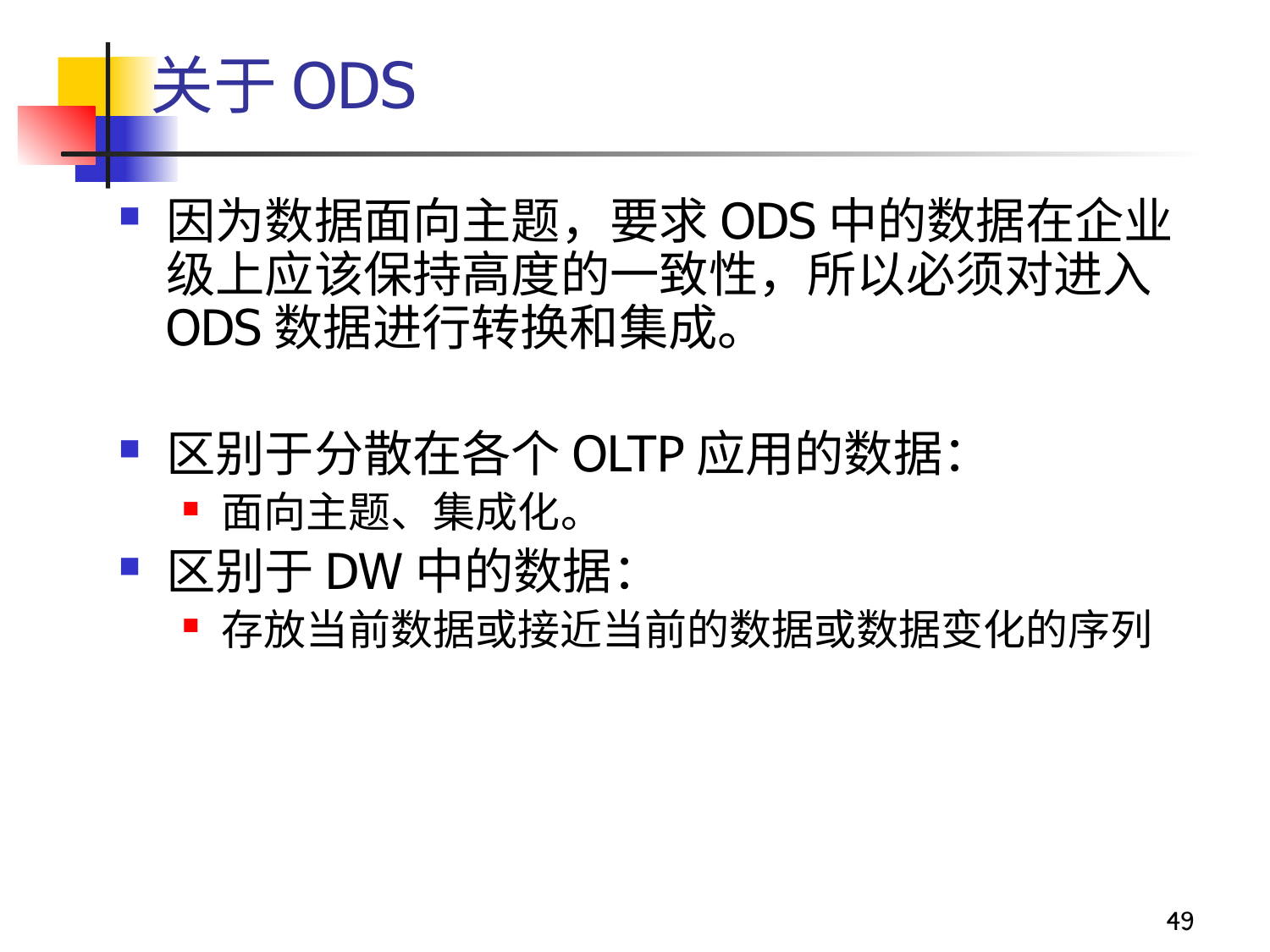

# 关于ODS
因为数据面向主题，要求ODS中的数据在企业级上应该保持高度的一致性，所以必须对进入ODS数据进行转换和集成。

区别于分散在各个OLTP应用的数据：
面向主题、集成化。
区别于DW中的数据：
存放当前数据或接近当前的数据或数据变化的序列
49